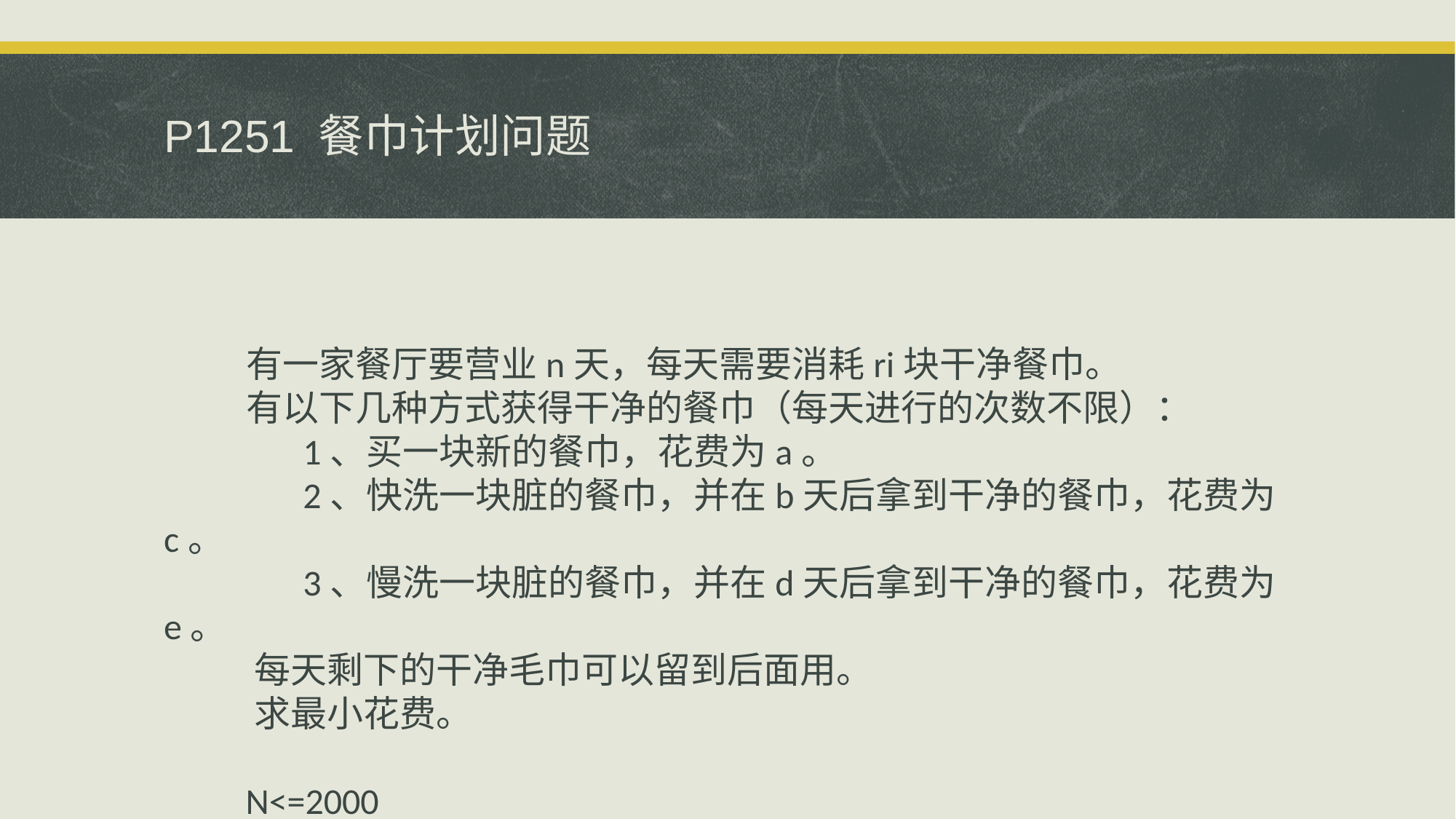

# P1251 餐巾计划问题
         有一家餐厅要营业n天，每天需要消耗ri块干净餐巾。
         有以下几种方式获得干净的餐巾（每天进行的次数不限）：
                 1、买一块新的餐巾，花费为a。
                 2、快洗一块脏的餐巾，并在b天后拿到干净的餐巾，花费为c。
                 3、慢洗一块脏的餐巾，并在d天后拿到干净的餐巾，花费为e。
          每天剩下的干净毛巾可以留到后面用。
          求最小花费。

          N<=2000